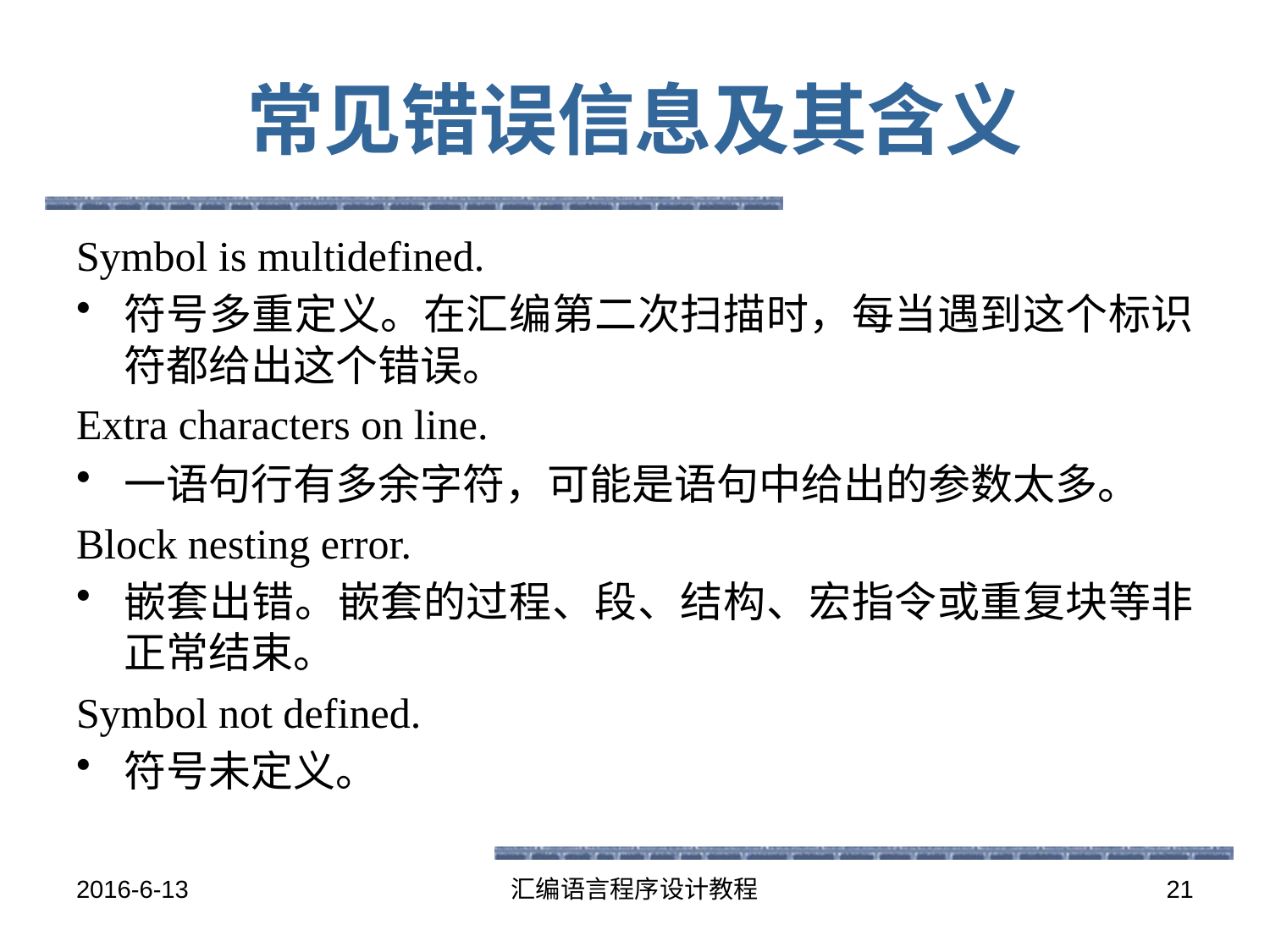

# 常见错误信息及其含义
Symbol is multidefined.
符号多重定义。在汇编第二次扫描时，每当遇到这个标识符都给出这个错误。
Extra characters on line.
一语句行有多余字符，可能是语句中给出的参数太多。
Block nesting error.
嵌套出错。嵌套的过程、段、结构、宏指令或重复块等非正常结束。
Symbol not defined.
符号未定义。
2016-6-13
汇编语言程序设计教程
21